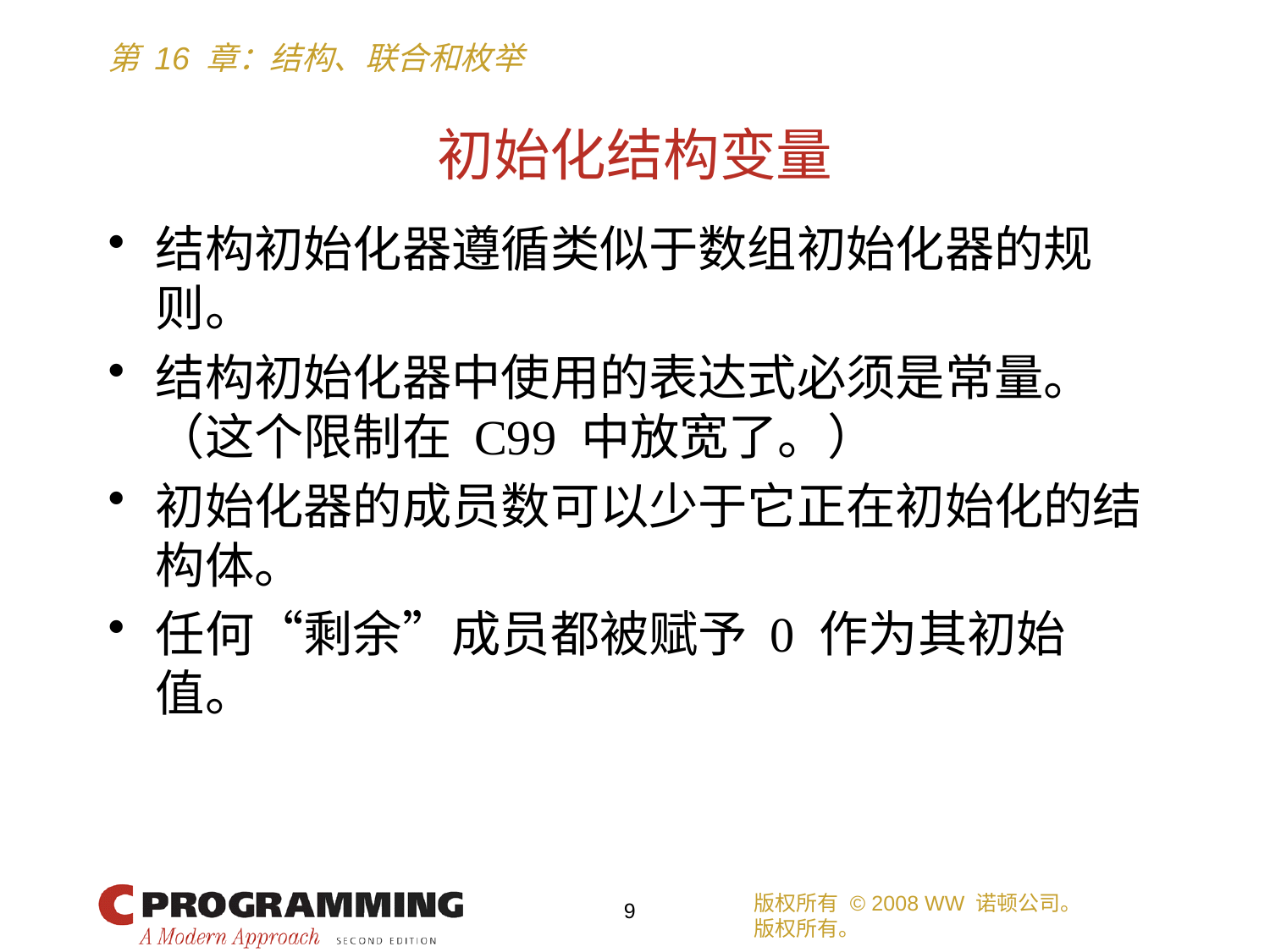

# 初始化结构变量
结构初始化器遵循类似于数组初始化器的规则。
结构初始化器中使用的表达式必须是常量。 （这个限制在 C99 中放宽了。）
初始化器的成员数可以少于它正在初始化的结构体。
任何“剩余”成员都被赋予 0 作为其初始值。
版权所有 © 2008 WW 诺顿公司。
版权所有。
9